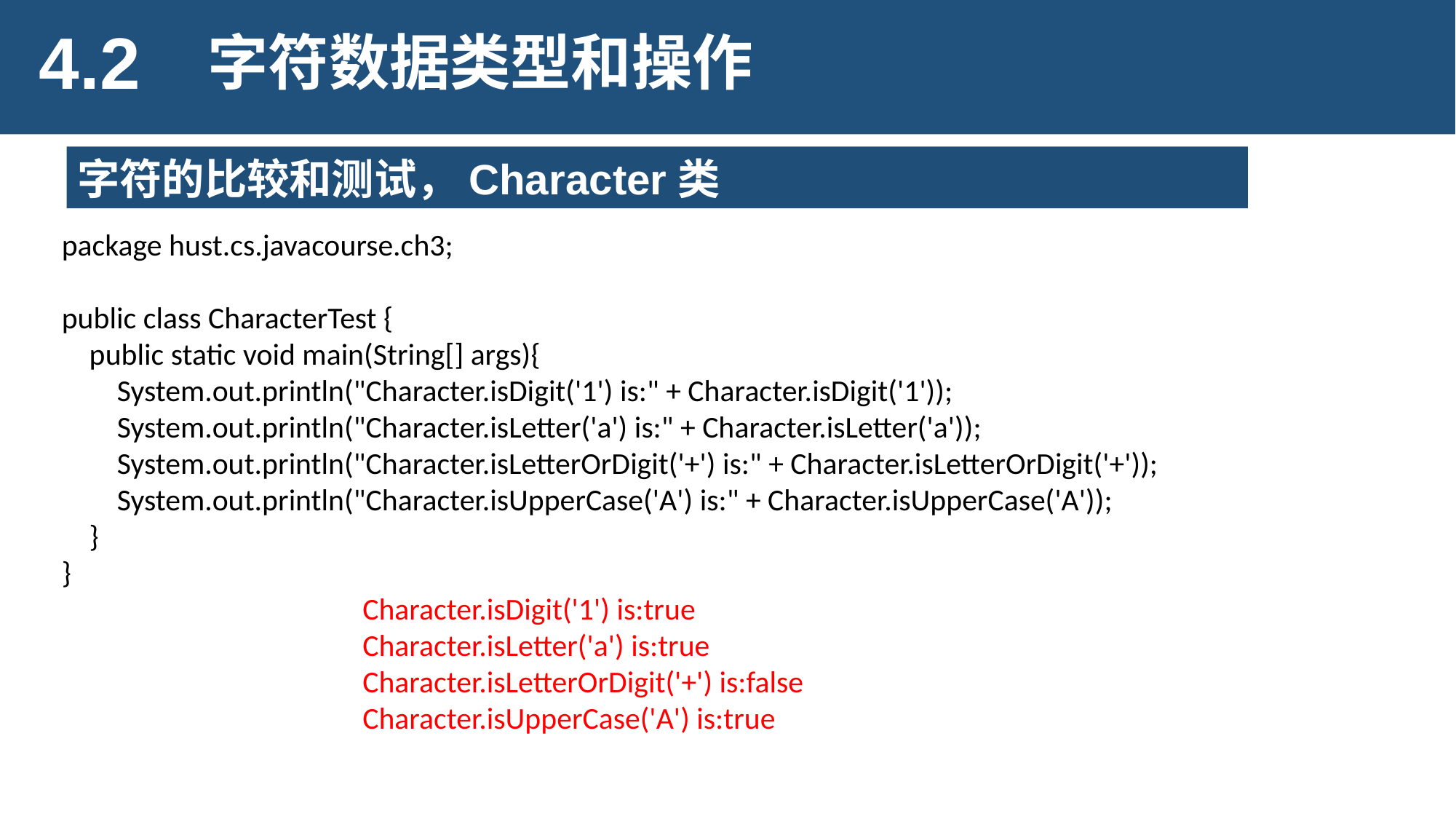

4.2
字符数据类型和操作

字符的比较和测试，Character类
package hust.cs.javacourse.ch3;

public class CharacterTest {
    public static void main(String[] args){
        System.out.println("Character.isDigit('1') is:" + Character.isDigit('1'));
        System.out.println("Character.isLetter('a') is:" + Character.isLetter('a'));
        System.out.println("Character.isLetterOrDigit('+') is:" + Character.isLetterOrDigit('+'));
        System.out.println("Character.isUpperCase('A') is:" + Character.isUpperCase('A'));
    }
}
Character.isDigit('1') is:true
Character.isLetter('a') is:true
Character.isLetterOrDigit('+') is:false
Character.isUpperCase('A') is:true